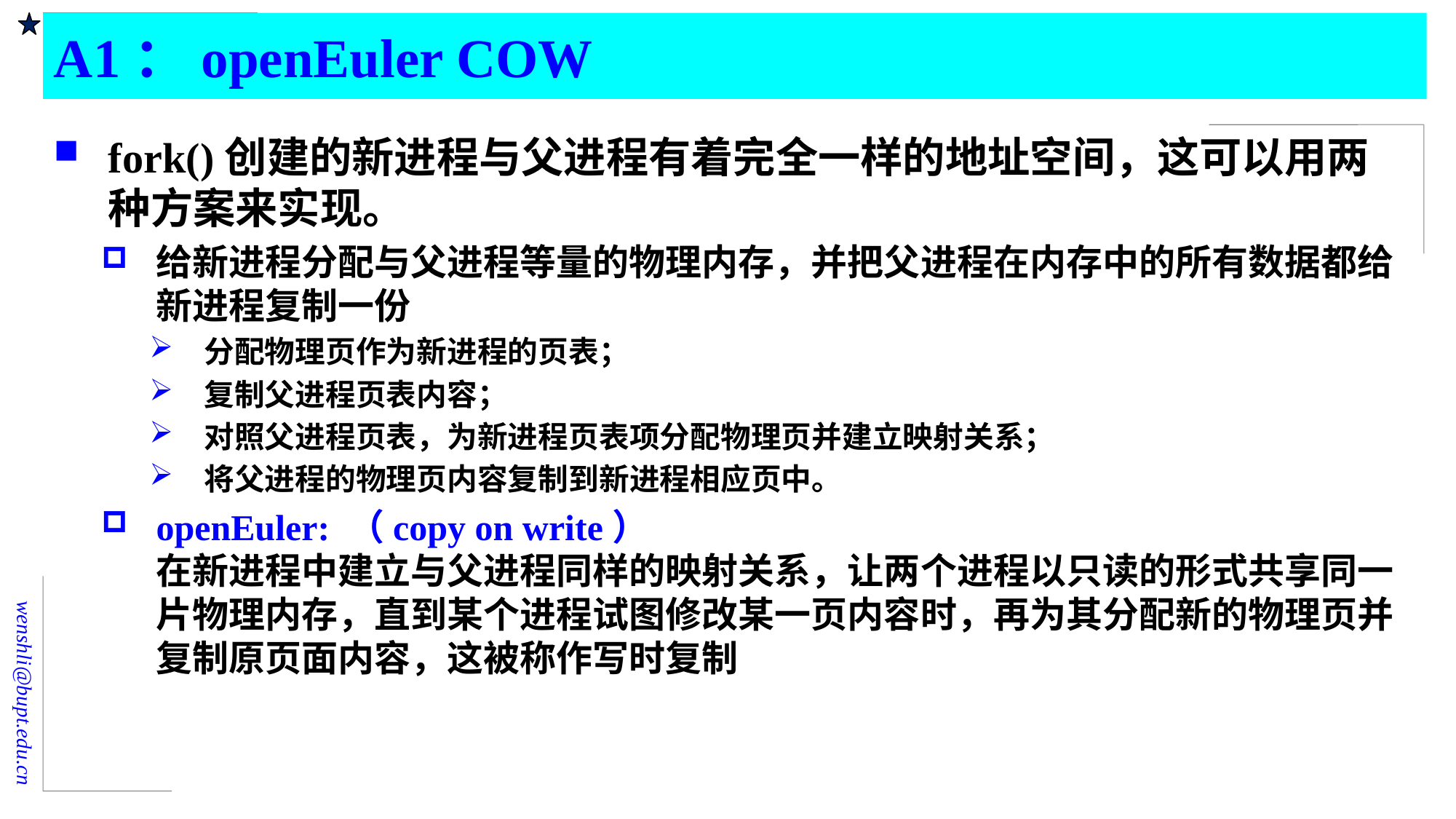

# A1：openEuler COW
fork()创建的新进程与父进程有着完全一样的地址空间，这可以用两种方案来实现。
给新进程分配与父进程等量的物理内存，并把父进程在内存中的所有数据都给新进程复制一份
分配物理页作为新进程的页表；
复制父进程页表内容；
对照父进程页表，为新进程页表项分配物理页并建立映射关系；
将父进程的物理页内容复制到新进程相应页中。
openEuler: （copy on write）
在新进程中建立与父进程同样的映射关系，让两个进程以只读的形式共享同一片物理内存，直到某个进程试图修改某一页内容时，再为其分配新的物理页并复制原页面内容，这被称作写时复制

91